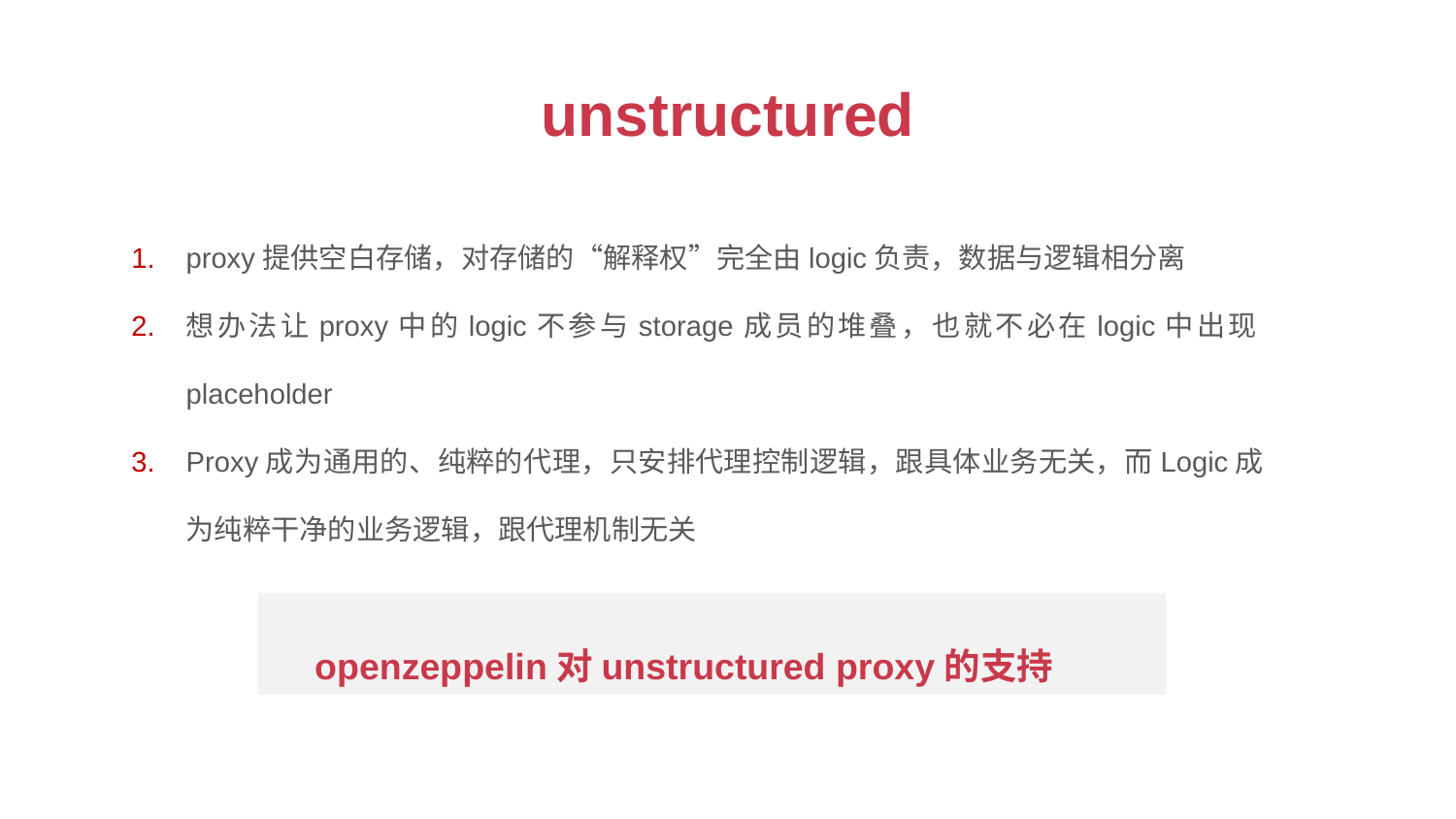

unstructured
proxy提供空白存储，对存储的“解释权”完全由logic负责，数据与逻辑相分离
想办法让proxy中的logic不参与storage成员的堆叠，也就不必在logic中出现placeholder
Proxy成为通用的、纯粹的代理，只安排代理控制逻辑，跟具体业务无关，而Logic成为纯粹干净的业务逻辑，跟代理机制无关

openzeppelin对unstructured proxy的支持